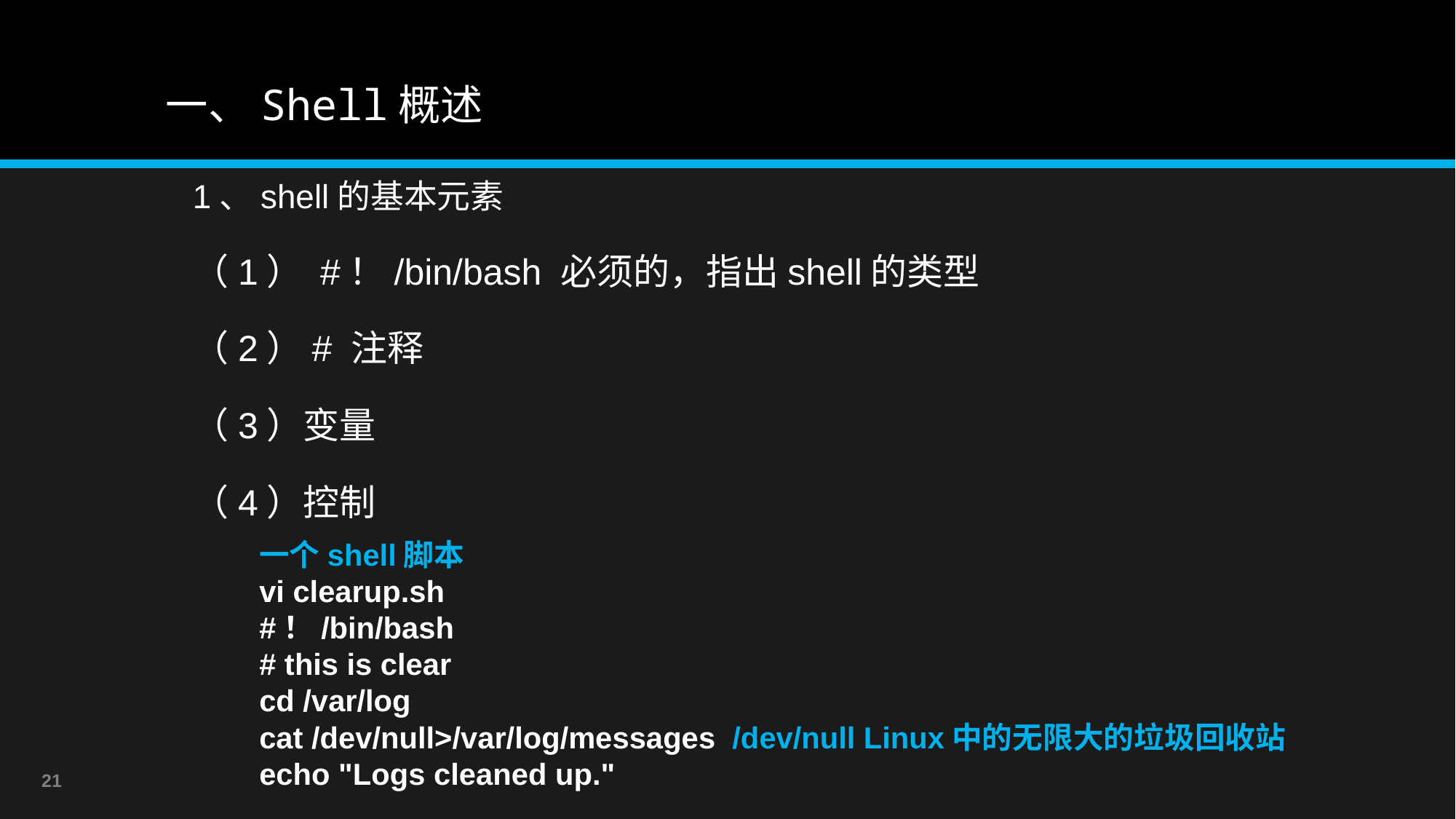

# 一、Shell概述
1、shell的基本元素
（1） #！/bin/bash 必须的，指出shell的类型
（2）# 注释
（3）变量
（4）控制
一个shell脚本
vi clearup.sh
#！/bin/bash
# this is clear
cd /var/log
cat /dev/null>/var/log/messages  /dev/null Linux中的无限大的垃圾回收站
echo "Logs cleaned up."
21